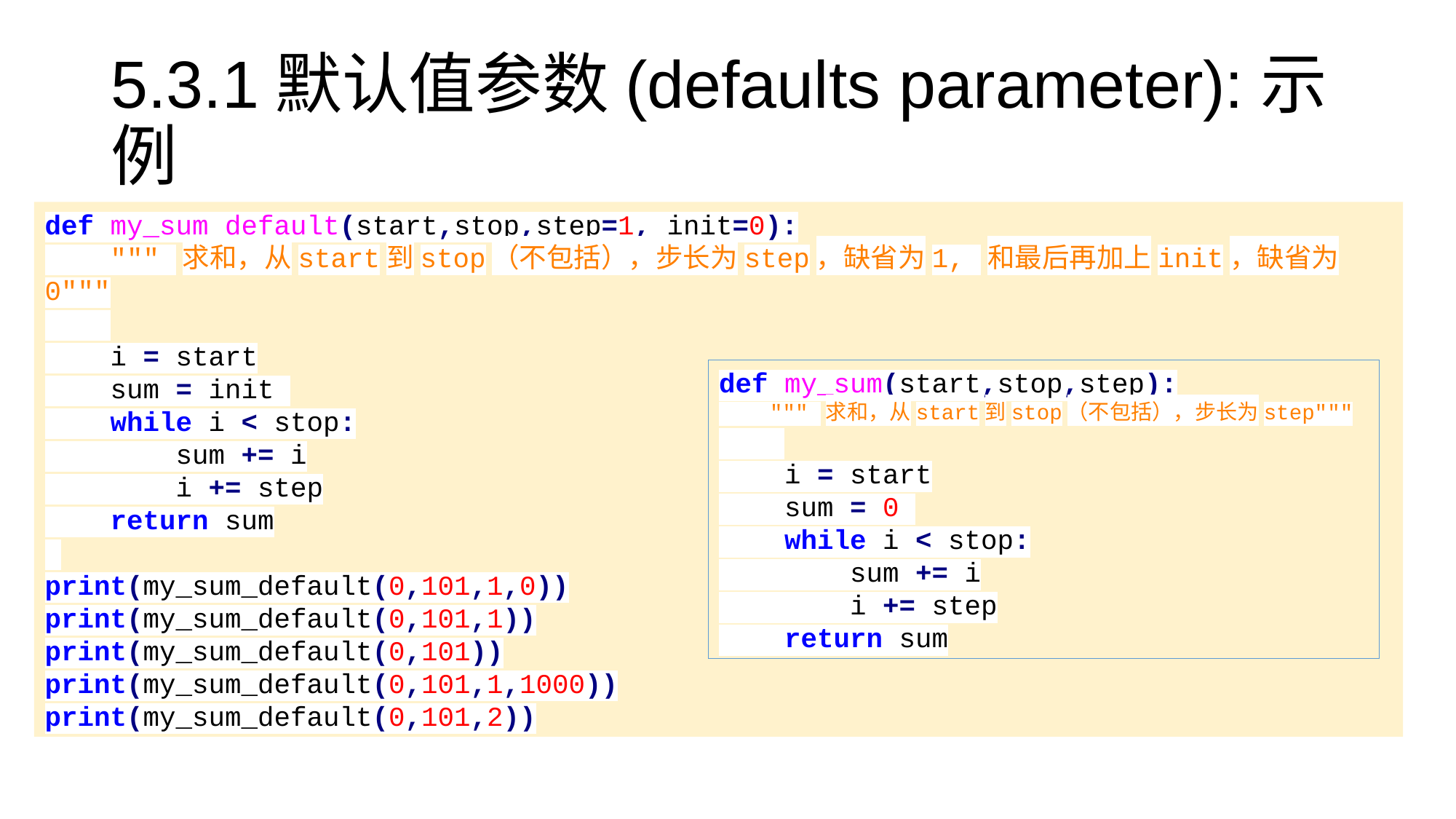

# 5.3.1默认值参数(defaults parameter):示例
def my_sum_default(start,stop,step=1, init=0):
    """ 求和，从start到stop（不包括），步长为step，缺省为1, 和最后再加上init，缺省为0"""

    i = start
    sum = init
    while i < stop:
        sum += i
        i += step
    return sum

print(my_sum_default(0,101,1,0))
print(my_sum_default(0,101,1))
print(my_sum_default(0,101))
print(my_sum_default(0,101,1,1000))
print(my_sum_default(0,101,2))

def my_sum(start,stop,step):
    """ 求和，从start到stop（不包括），步长为step"""

    i = start
    sum = 0
    while i < stop:
        sum += i
        i += step
    return sum